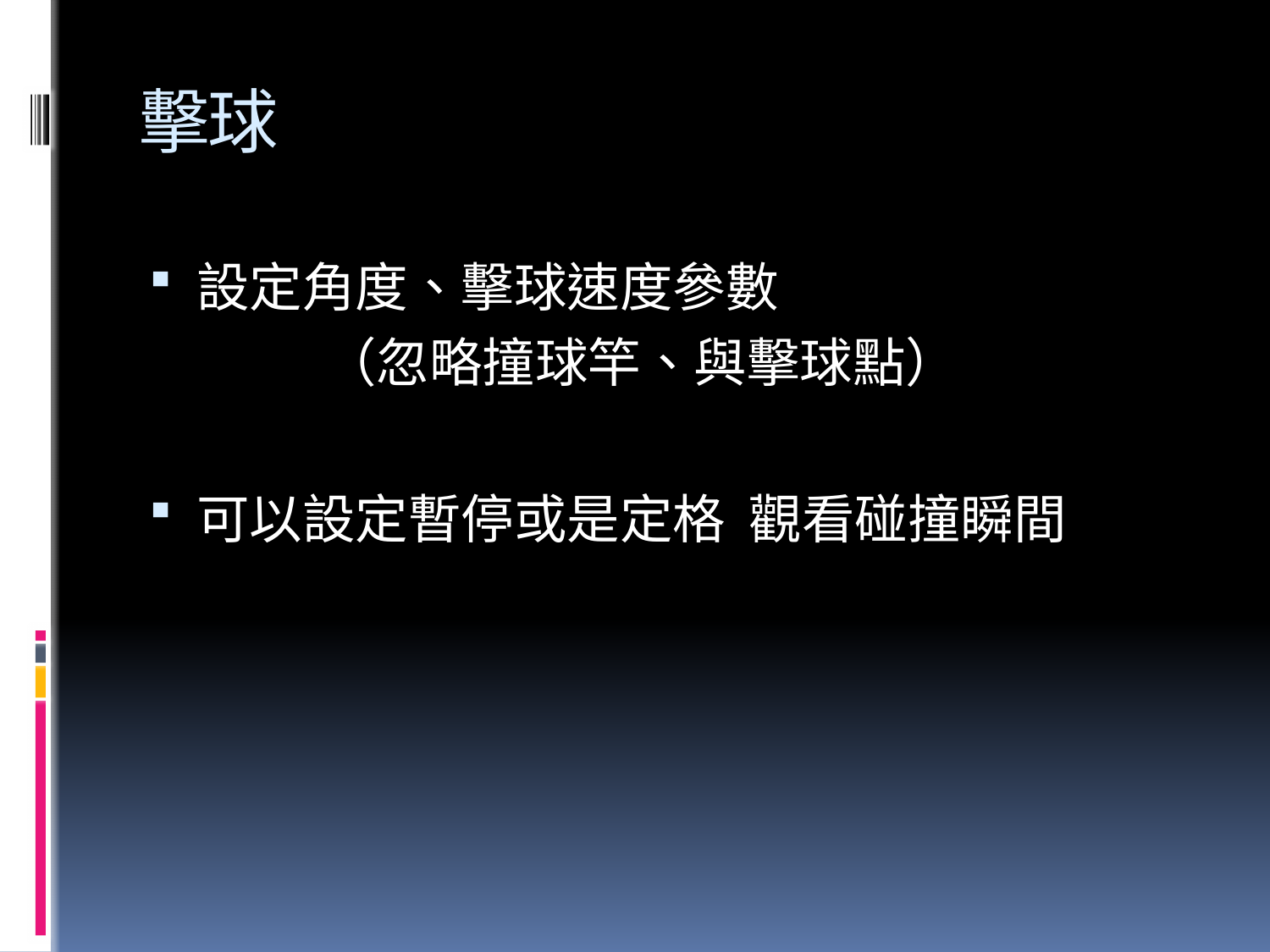

# 擊球
設定角度、擊球速度參數
		（忽略撞球竿、與擊球點）

可以設定暫停或是定格  觀看碰撞瞬間